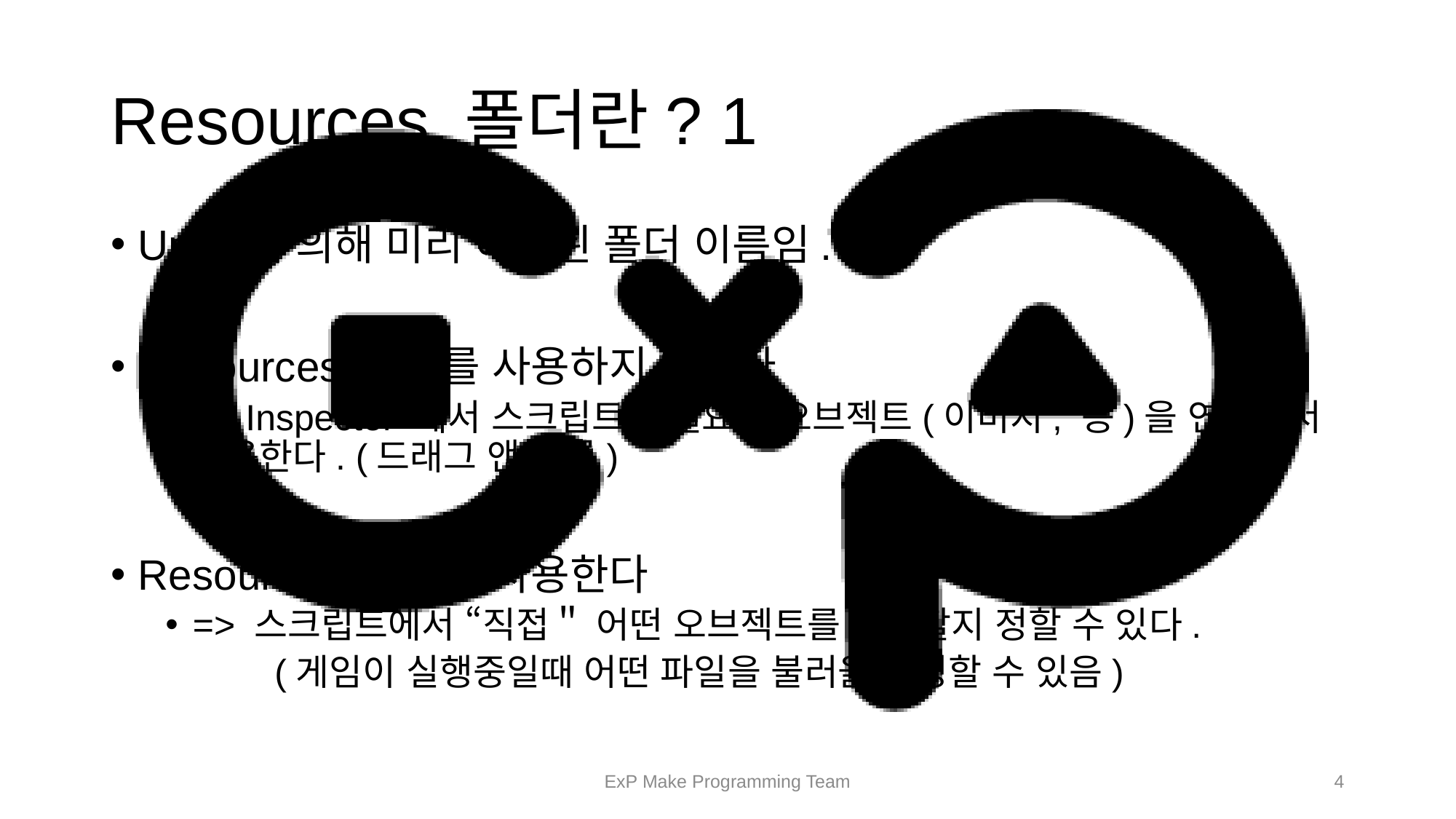

# Resources 폴더란? 1
Unity에 의해 미리 예약된 폴더 이름임.

Resources 폴더를 사용하지 않는다
=> Inspector 에서 스크립트에 필요한 오브젝트(이미지, 등)을 연결해서 사용한다. (드래그 앤 드롭)

Resources 폴더를 사용한다
=> 스크립트에서 “직접＂ 어떤 오브젝트를 사용할지 정할 수 있다.
	(게임이 실행중일때 어떤 파일을 불러올지 정할 수 있음)

ExP Make Programming Team
4